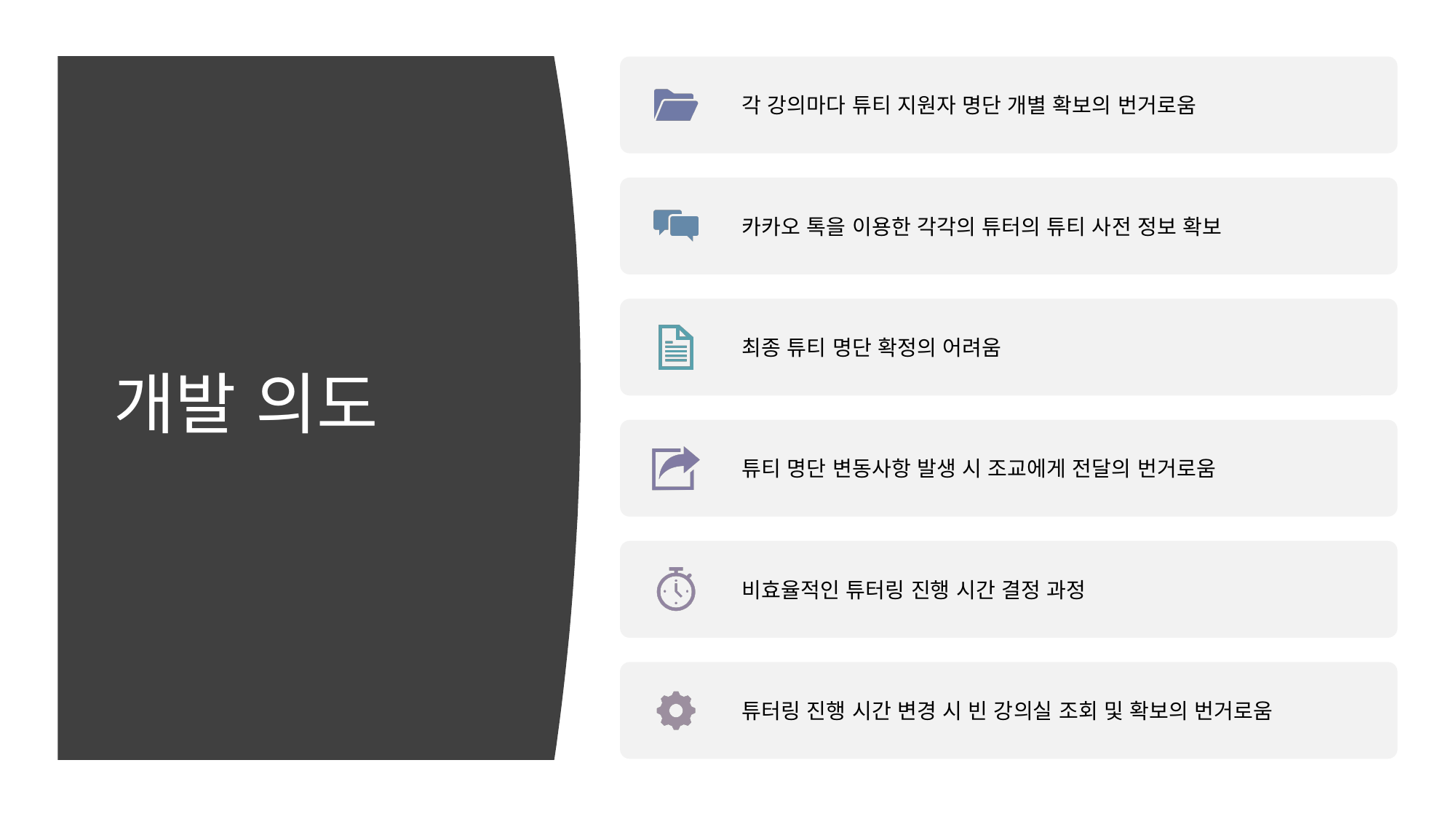

각 강의마다 튜티 지원자 명단 개별 확보의 번거로움
카카오 톡을 이용한 각각의 튜터의 튜티 사전 정보 확보
최종 튜티 명단 확정의 어려움
튜티 명단 변동사항 발생 시 조교에게 전달의 번거로움
비효율적인 튜터링 진행 시간 결정 과정
튜터링 진행 시간 변경 시 빈 강의실 조회 및 확보의 번거로움

# 개발 의도